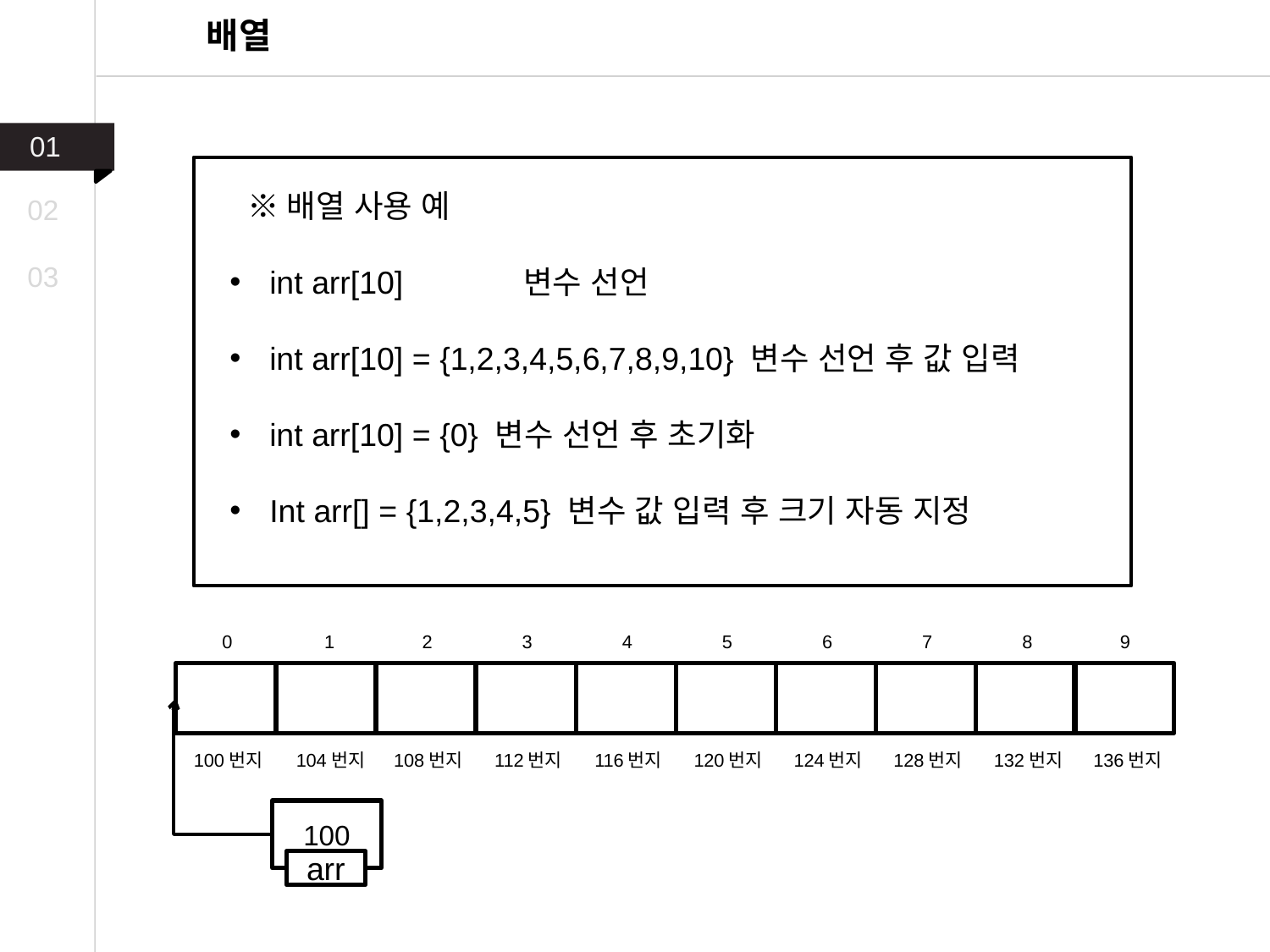

배열
01

  ※배열 사용 예

int arr[10]	변수 선언

int arr[10] = {1,2,3,4,5,6,7,8,9,10} 변수 선언 후 값 입력

int arr[10] = {0} 변수 선언 후 초기화

Int arr[] = {1,2,3,4,5} 변수 값 입력 후 크기 자동 지정
02
03
0
1
2
3
4
5
6
7
8
9

100번지
104번지
108번지
112번지
116번지
120번지
124번지
128번지
132번지
136번지
100
arr